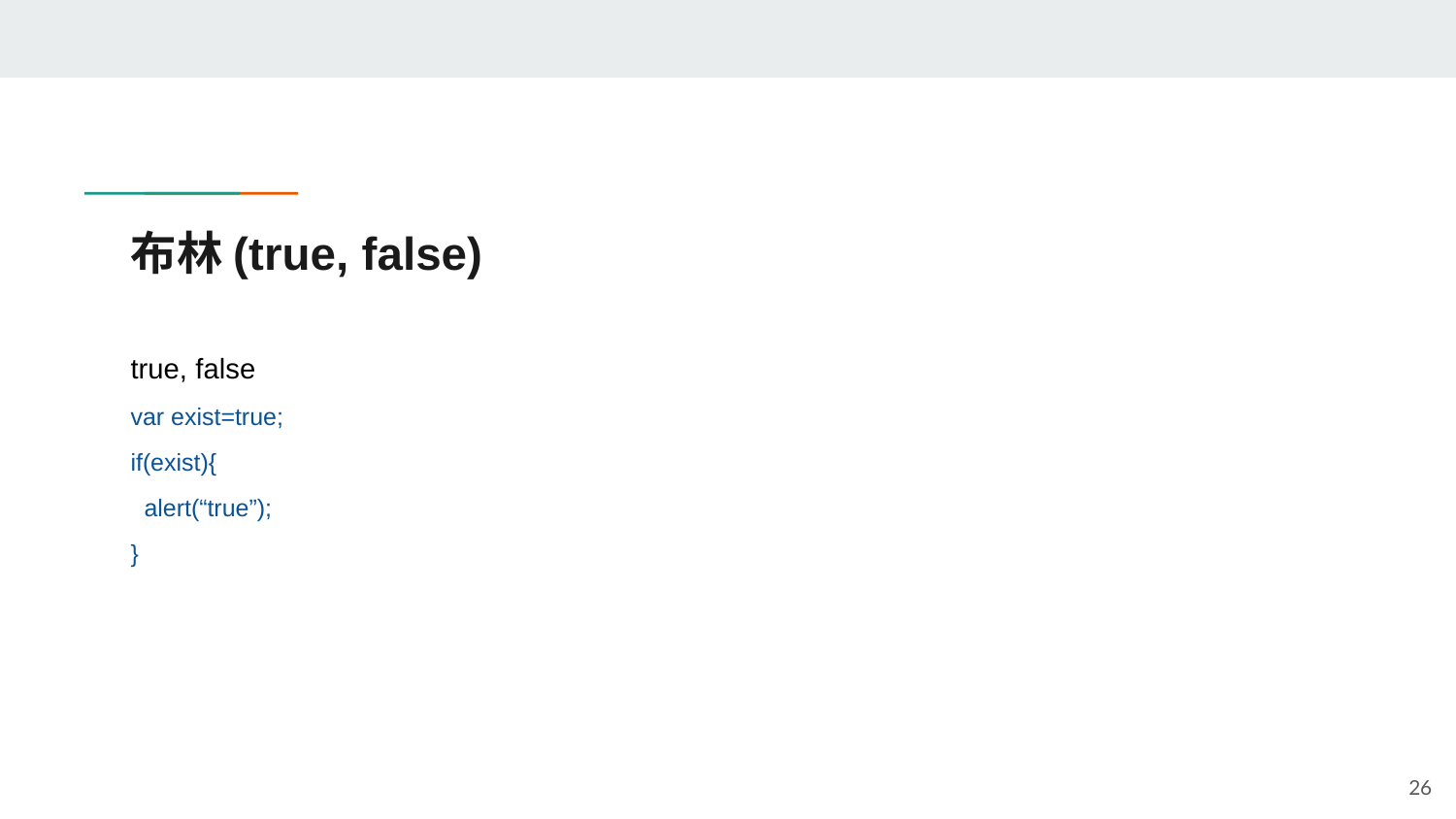

# 布林(true, false)
true, false
var exist=true;
if(exist){
  alert(“true”);
}

26